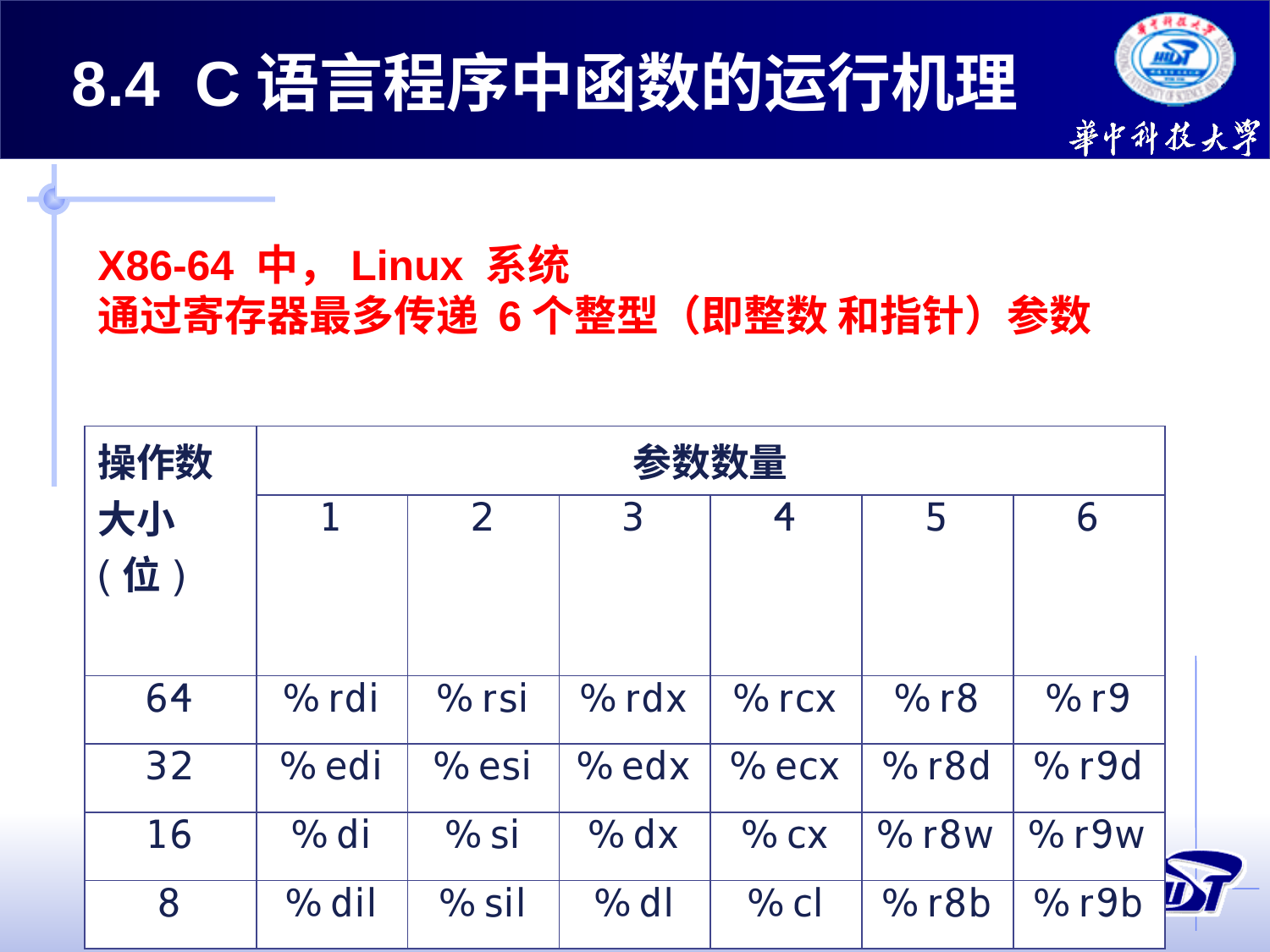

8.4  C语言程序中函数的运行机理
# X86-64 中，Linux 系统 通过寄存器最多传递 6个整型（即整数 和指针）参数
| 操作数大小(位) | 参数数量 |  |  |  |  |  |
| --- | --- | --- | --- | --- | --- | --- |
|  | 1 | 2 | 3 | 4 | 5 | 6 |
| 64 | %rdi | %rsi | %rdx | %rcx | %r8 | %r9 |
| 32 | %edi | %esi | %edx | %ecx | %r8d | %r9d |
| 16 | %di | %si | %dx | %cx | %r8w | %r9w |
| 8 | %dil | %sil | %dl | %cl | %r8b | %r9b |